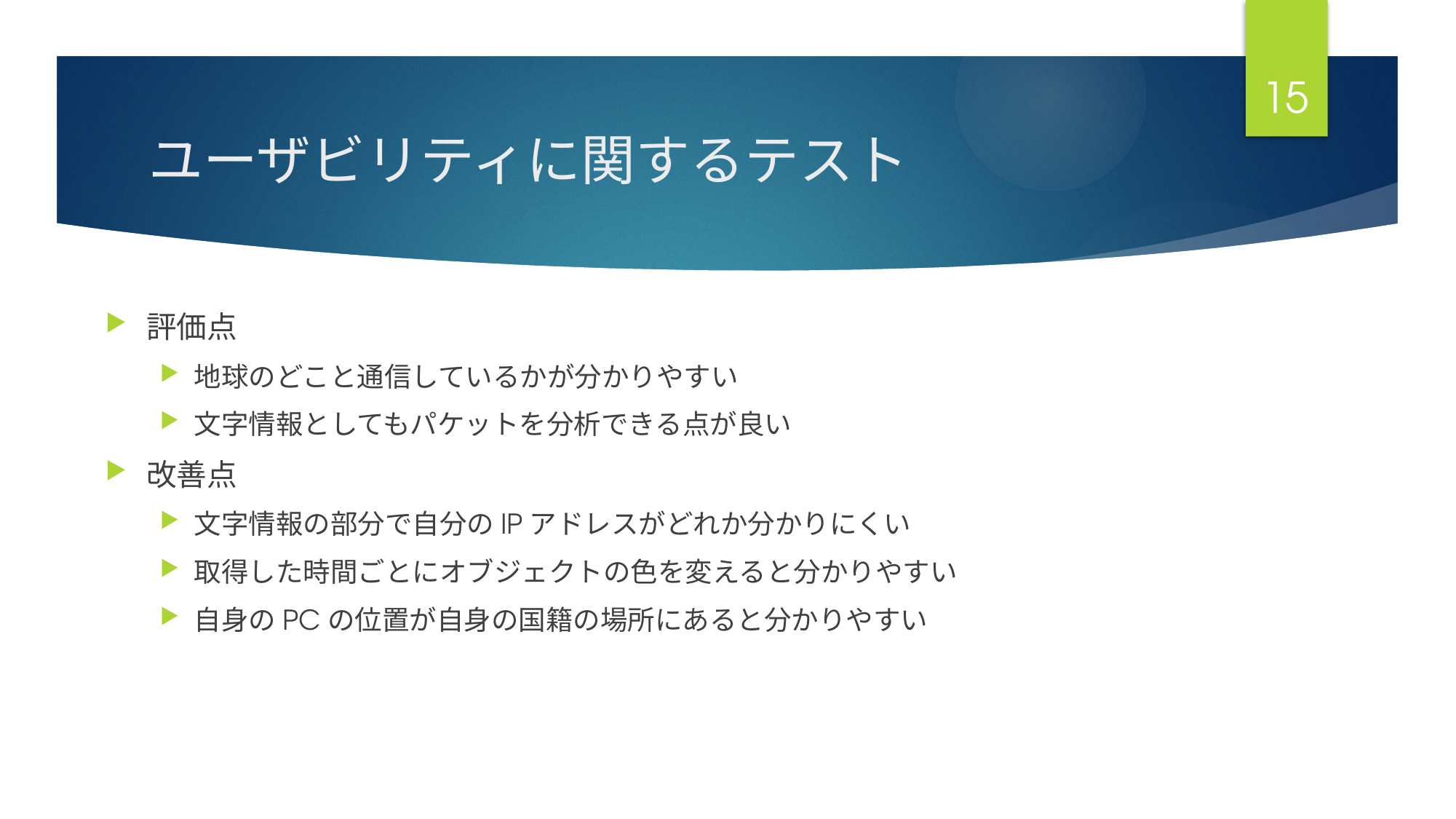

15
# ユーザビリティに関するテスト
評価点
地球のどこと通信しているかが分かりやすい
文字情報としてもパケットを分析できる点が良い
改善点
文字情報の部分で自分のIPアドレスがどれか分かりにくい
取得した時間ごとにオブジェクトの色を変えると分かりやすい
自身のPCの位置が自身の国籍の場所にあると分かりやすい